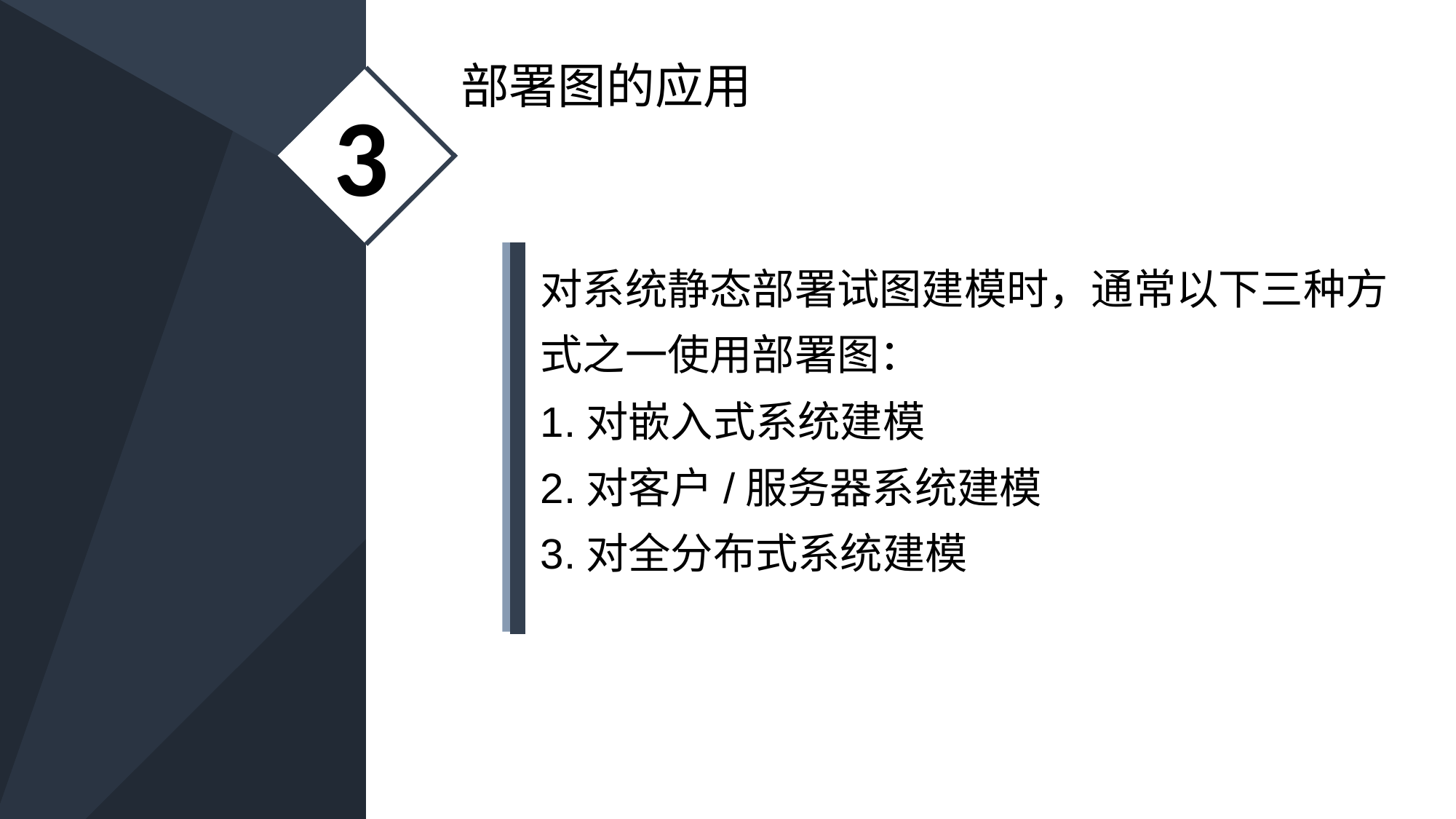

部署图的应用

3
对系统静态部署试图建模时，通常以下三种方式之一使用部署图：
1.对嵌入式系统建模
2.对客户/服务器系统建模
3.对全分布式系统建模